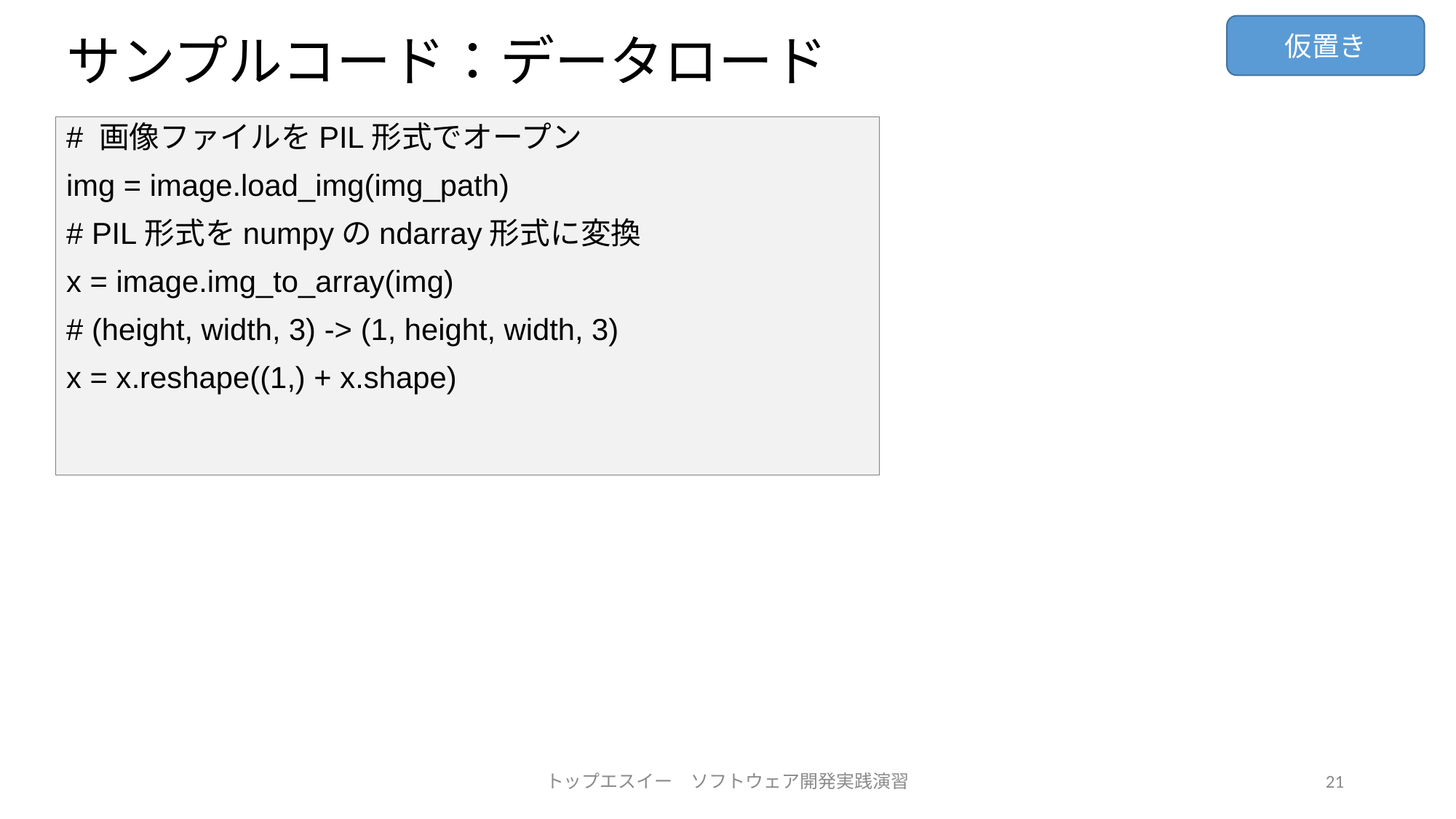

仮置き
# サンプルコード：データロード
# 画像ファイルをPIL形式でオープン
img = image.load_img(img_path)
# PIL形式をnumpyのndarray形式に変換
x = image.img_to_array(img)
# (height, width, 3) -> (1, height, width, 3)
x = x.reshape((1,) + x.shape)
トップエスイー　ソフトウェア開発実践演習
21